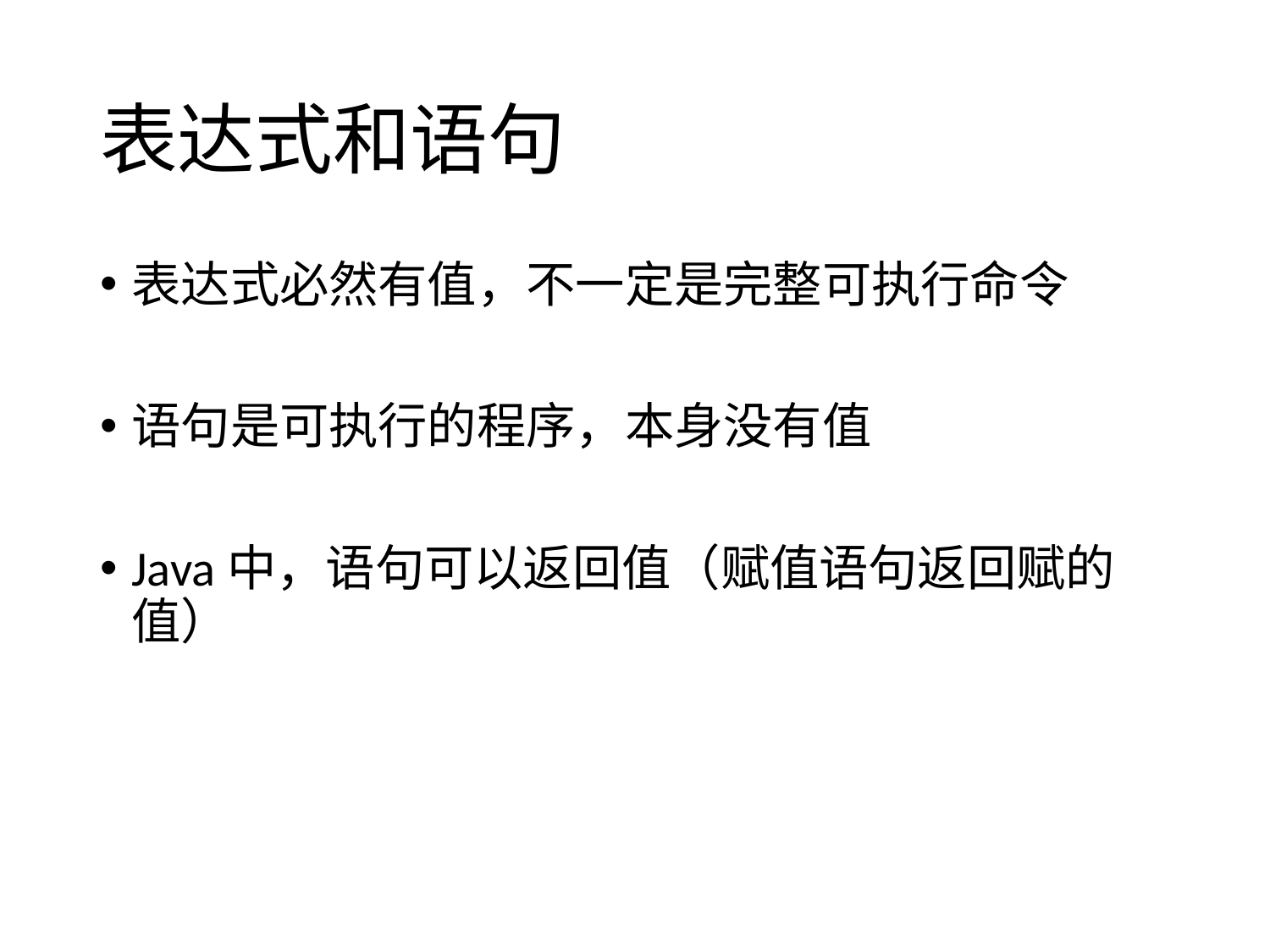

# 表达式和语句
表达式必然有值，不一定是完整可执行命令

语句是可执行的程序，本身没有值

Java中，语句可以返回值（赋值语句返回赋的值）